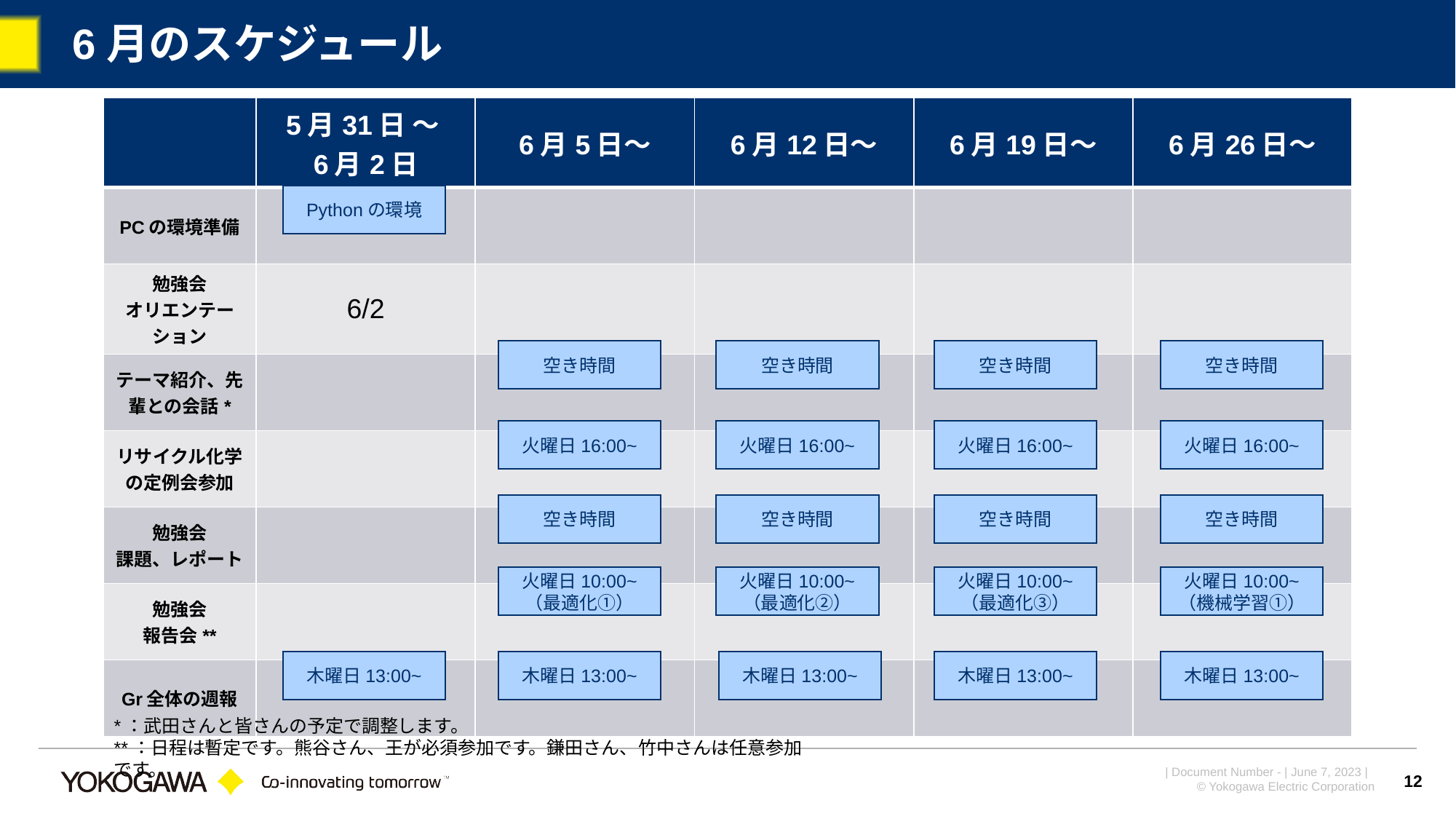

# 6月のスケジュール
|  | 5月31日 ～ 6月2日 | 6月5日～ | 6月12日～ | 6月19日～ | 6月26日～ |
| --- | --- | --- | --- | --- | --- |
| PCの環境準備 |  |  |  |  |  |
| 勉強会 オリエンテーション | 6/2 |  |  |  |  |
| テーマ紹介、先輩との会話\* |  |  |  |  |  |
| リサイクル化学の定例会参加 |  |  |  |  |  |
| 勉強会 課題、レポート |  |  |  |  |  |
| 勉強会 報告会\*\* |  |  |  |  |  |
| Gr全体の週報 |  |  |  |  |  |
Pythonの環境
空き時間
空き時間
空き時間
空き時間
火曜日16:00~
火曜日16:00~
火曜日16:00~
火曜日16:00~
空き時間
空き時間
空き時間
空き時間
火曜日10:00~
（最適化①）
火曜日10:00~
（最適化②）
火曜日10:00~
（最適化③）
火曜日10:00~
（機械学習①）
木曜日13:00~
木曜日13:00~
木曜日13:00~
木曜日13:00~
木曜日13:00~
*：武田さんと皆さんの予定で調整します。
**：日程は暫定です。熊谷さん、王が必須参加です。鎌田さん、竹中さんは任意参加です。
12